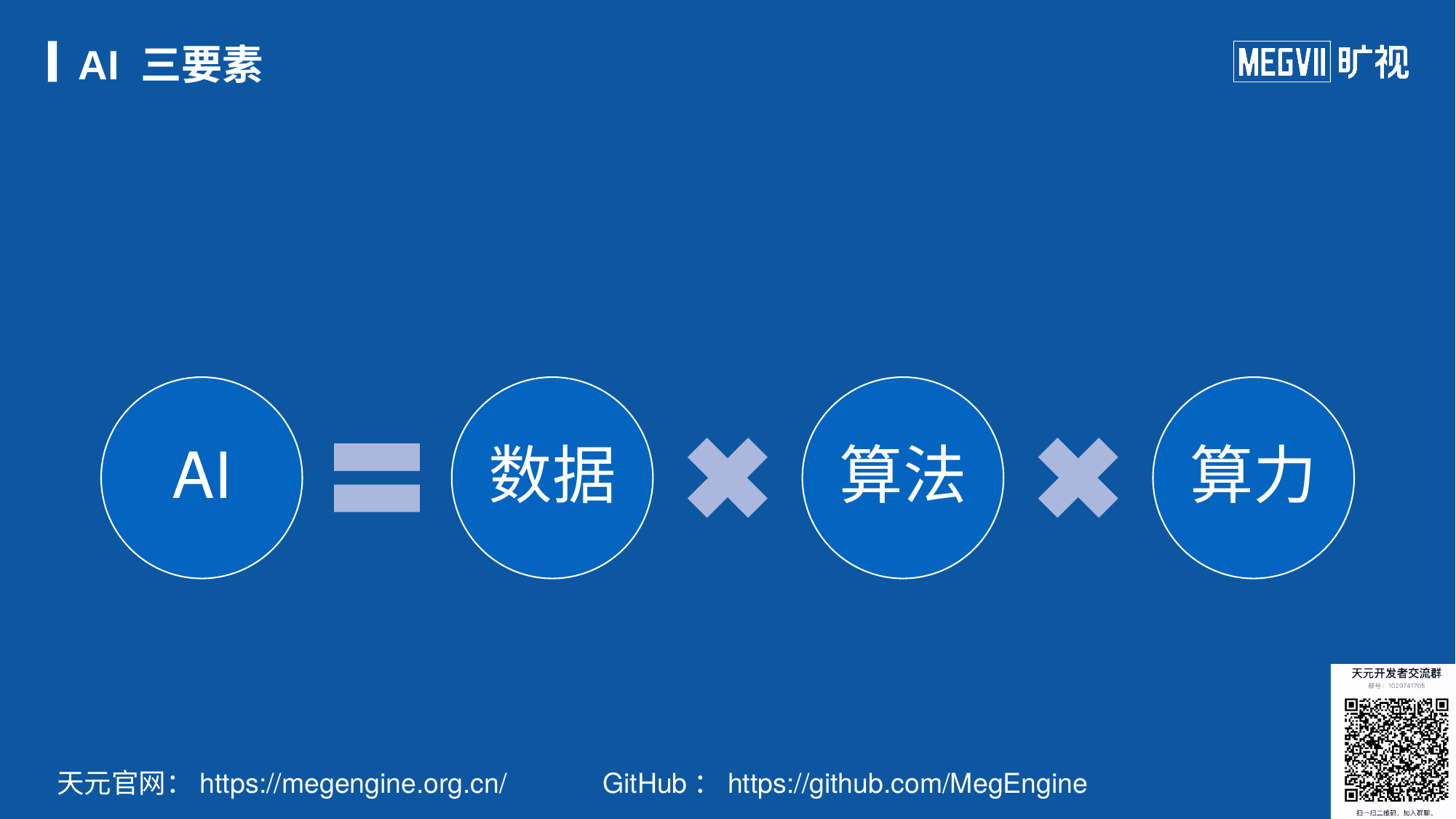

# AI 三要素
算力

算法

数据

AI